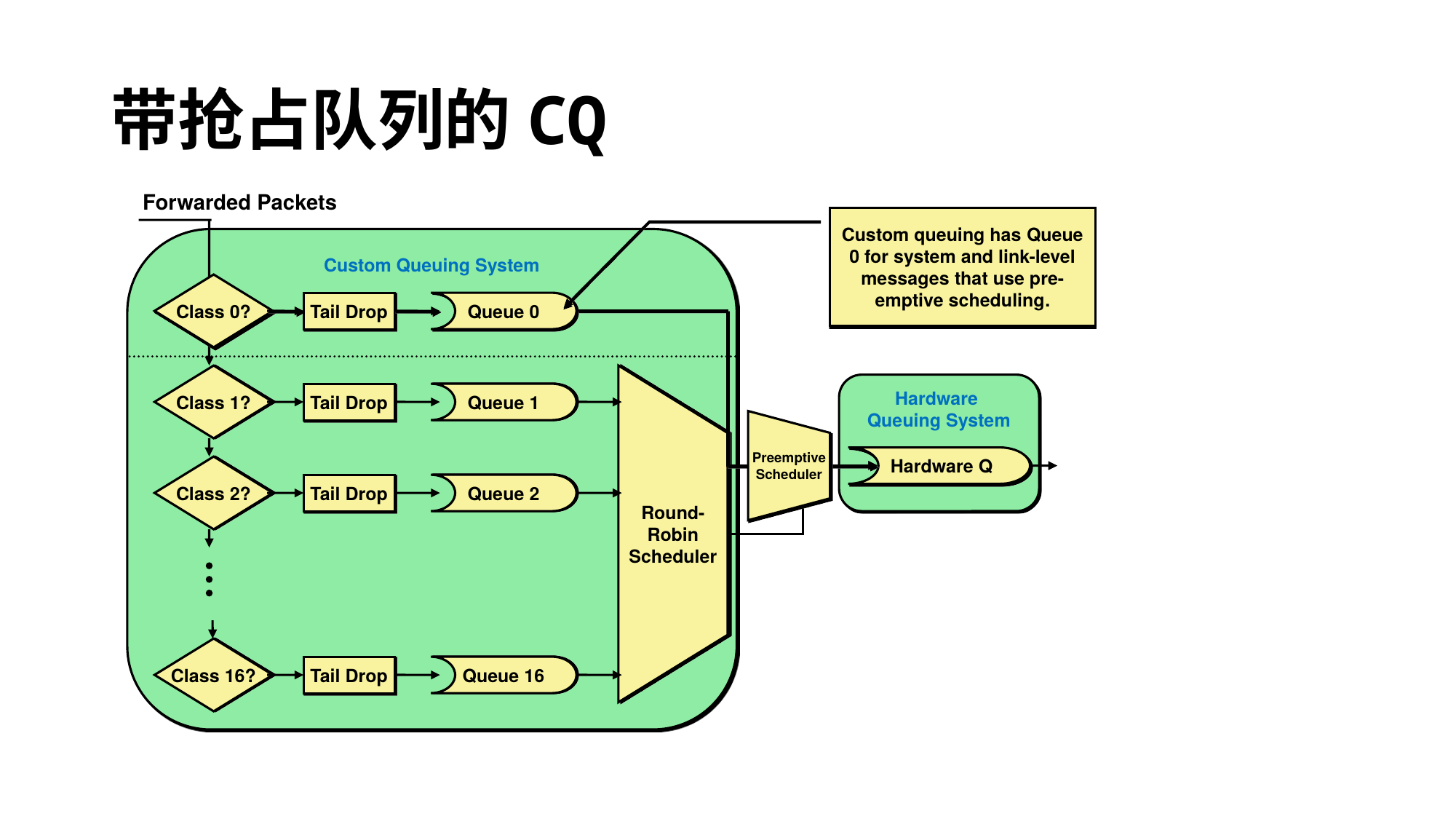

# 带抢占队列的CQ
Forwarded Packets
Custom queuing has Queue 0 for system and link-level messages that use pre-emptive scheduling.

Custom Queuing System
Class 0?
Tail Drop
Queue 0

Preemptive
Scheduler

Class 1?
Hardware
Queuing System
Tail Drop
Queue 1

 Hardware Q
Class 2?

Tail Drop
Queue 2
Round-
Robin
Scheduler

Class 16?
Tail Drop
Queue 16